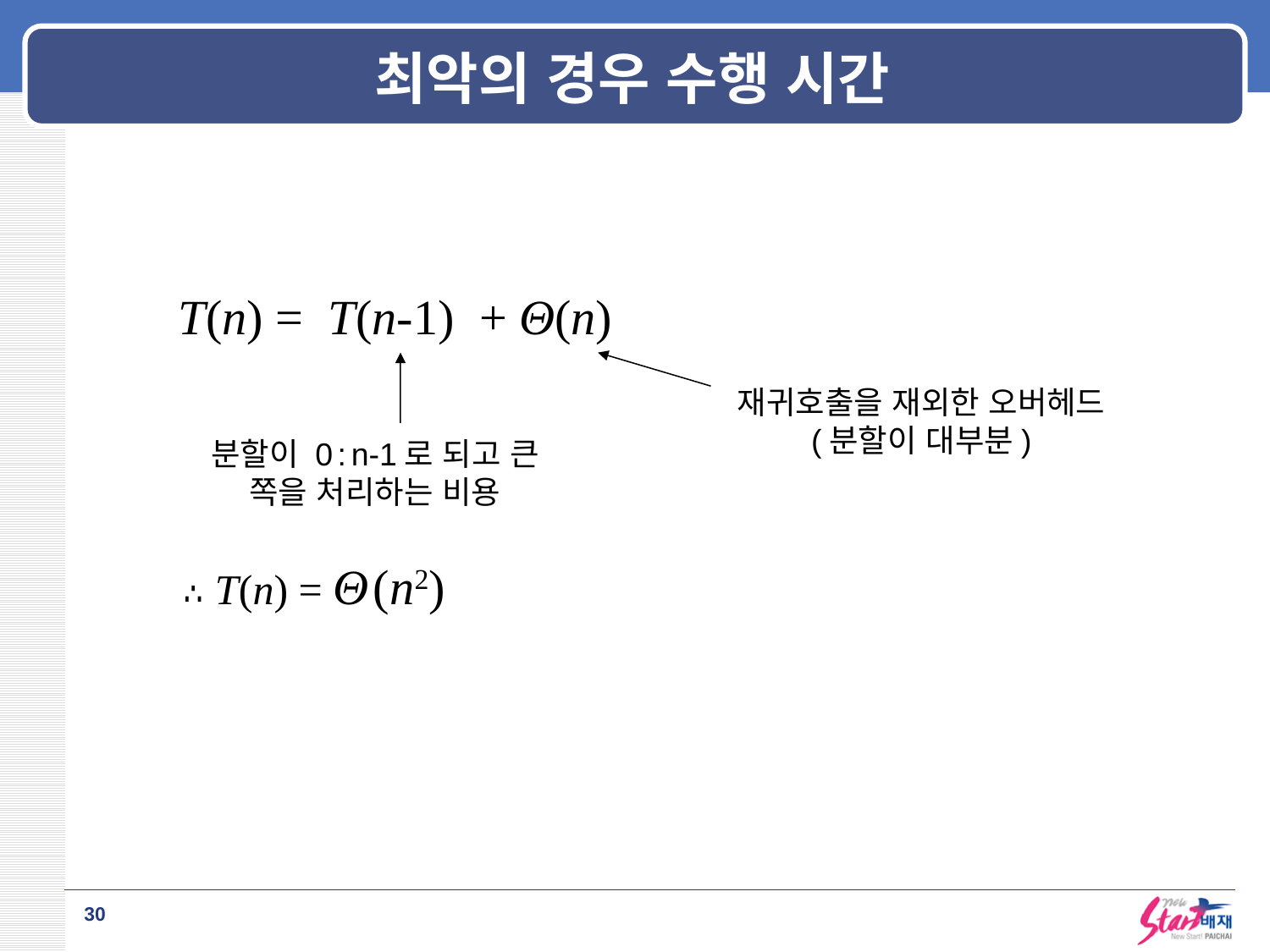

# 최악의 경우 수행 시간
T(n) =  T(n-1)  + Θ(n)

재귀호출을 재외한 오버헤드
(분할이 대부분)
분할이 0 : n-1로 되고 큰 쪽을 처리하는 비용
∴ T(n) = Θ (n2)
30